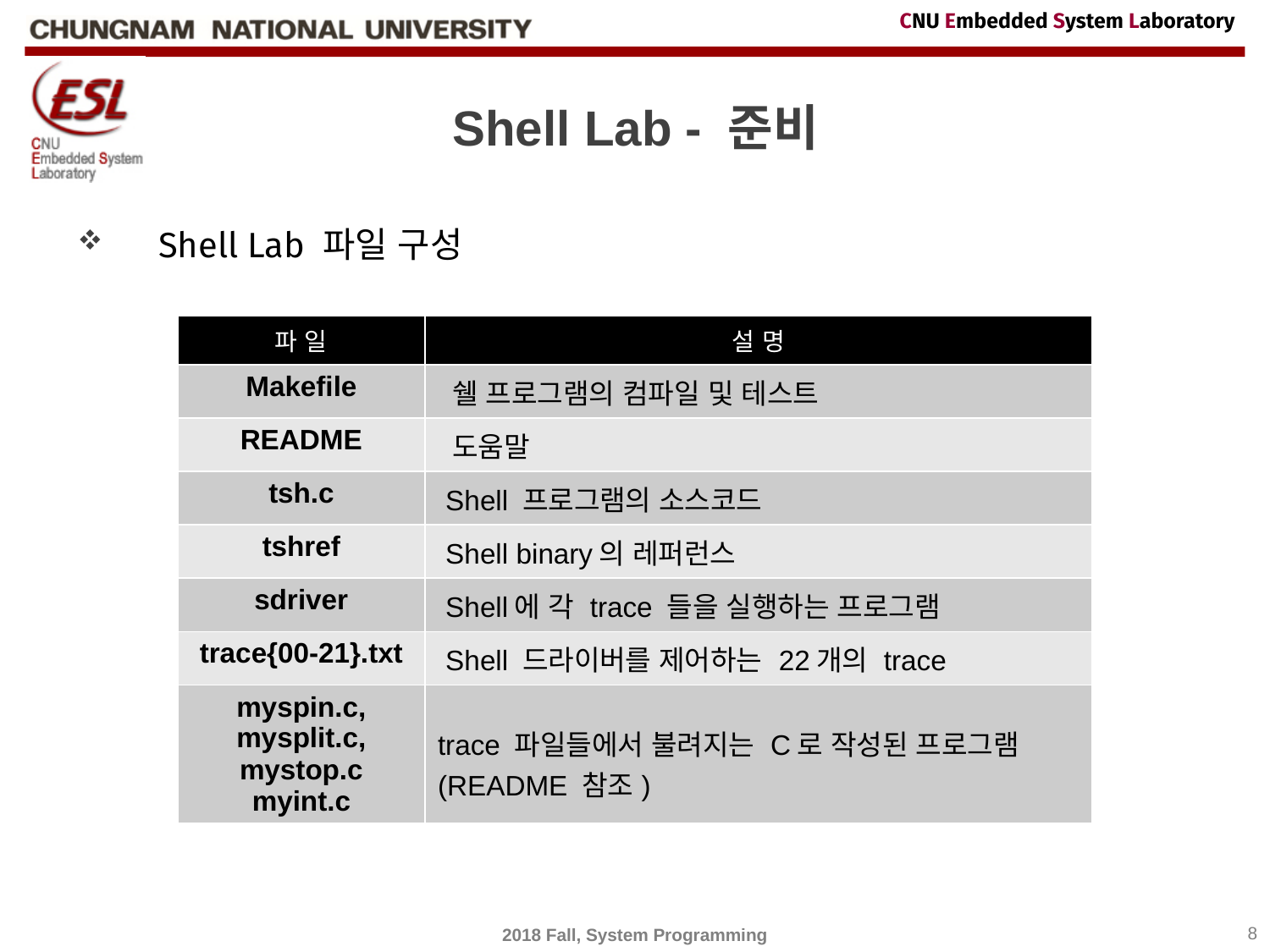

# Shell Lab - 준비
 Shell Lab 파일 구성

| 파 일 | 설 명 |
| --- | --- |
| Makefile | 쉘 프로그램의 컴파일 및 테스트 |
| README | 도움말 |
| tsh.c | Shell 프로그램의 소스코드 |
| tshref | Shell binary의 레퍼런스 |
| sdriver | Shell에 각 trace 들을 실행하는 프로그램 |
| trace{00-21}.txt | Shell 드라이버를 제어하는 22개의 trace |
| myspin.c, mysplit.c, mystop.c myint.c | trace 파일들에서 불려지는 C로 작성된 프로그램 (README 참조) |
2018 Fall, System Programming
8